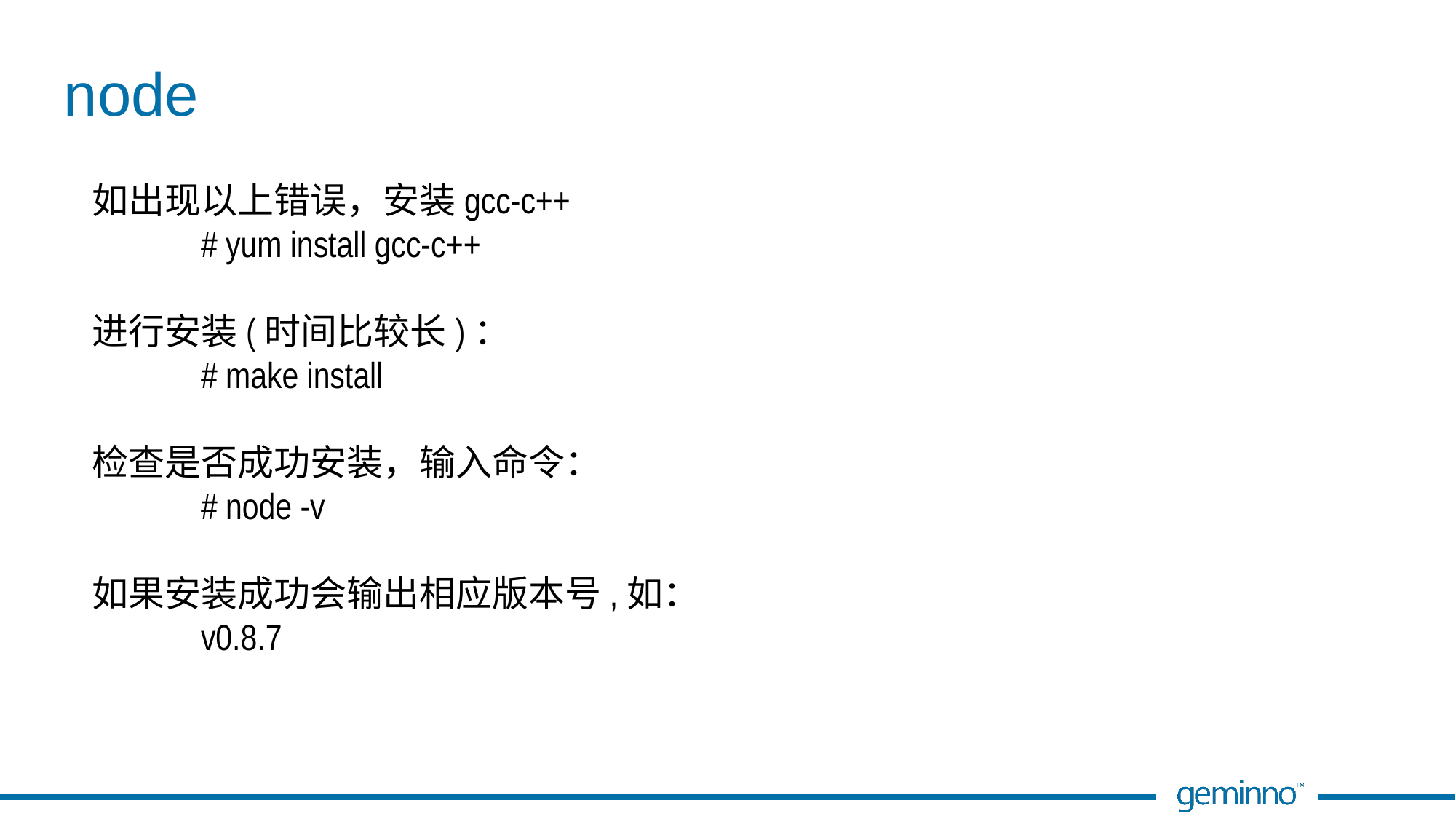

# node

如出现以上错误，安装gcc-c++
	# yum install gcc-c++

进行安装(时间比较长)：
	# make install

检查是否成功安装，输入命令：
	# node -v

如果安装成功会输出相应版本号,如：
	v0.8.7